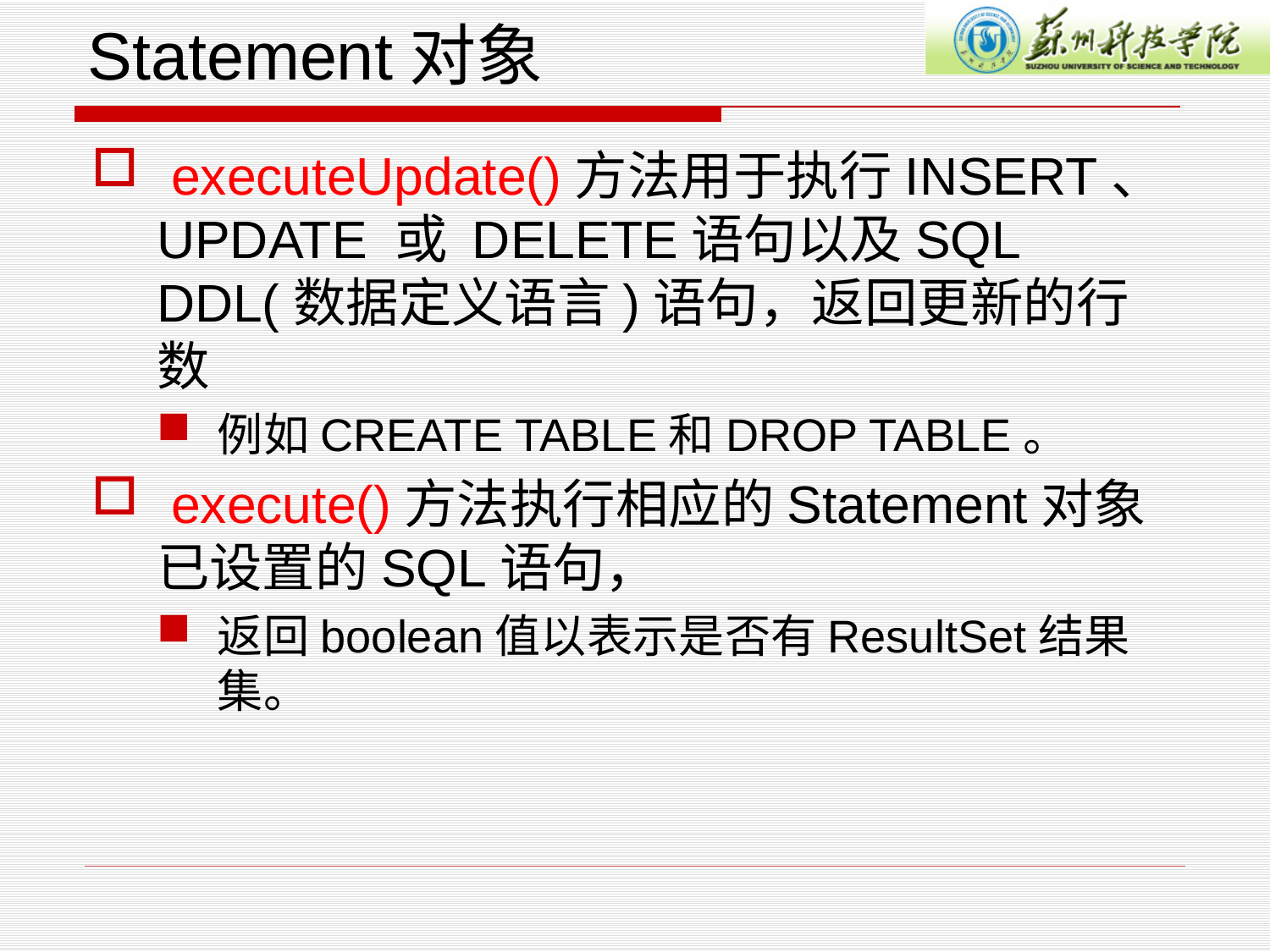

# Statement对象
 executeUpdate()方法用于执行INSERT、UPDATE 或 DELETE语句以及SQL DDL(数据定义语言)语句，返回更新的行数
例如CREATE TABLE和DROP TABLE。
 execute()方法执行相应的Statement对象已设置的SQL语句，
返回boolean值以表示是否有ResultSet结果集。